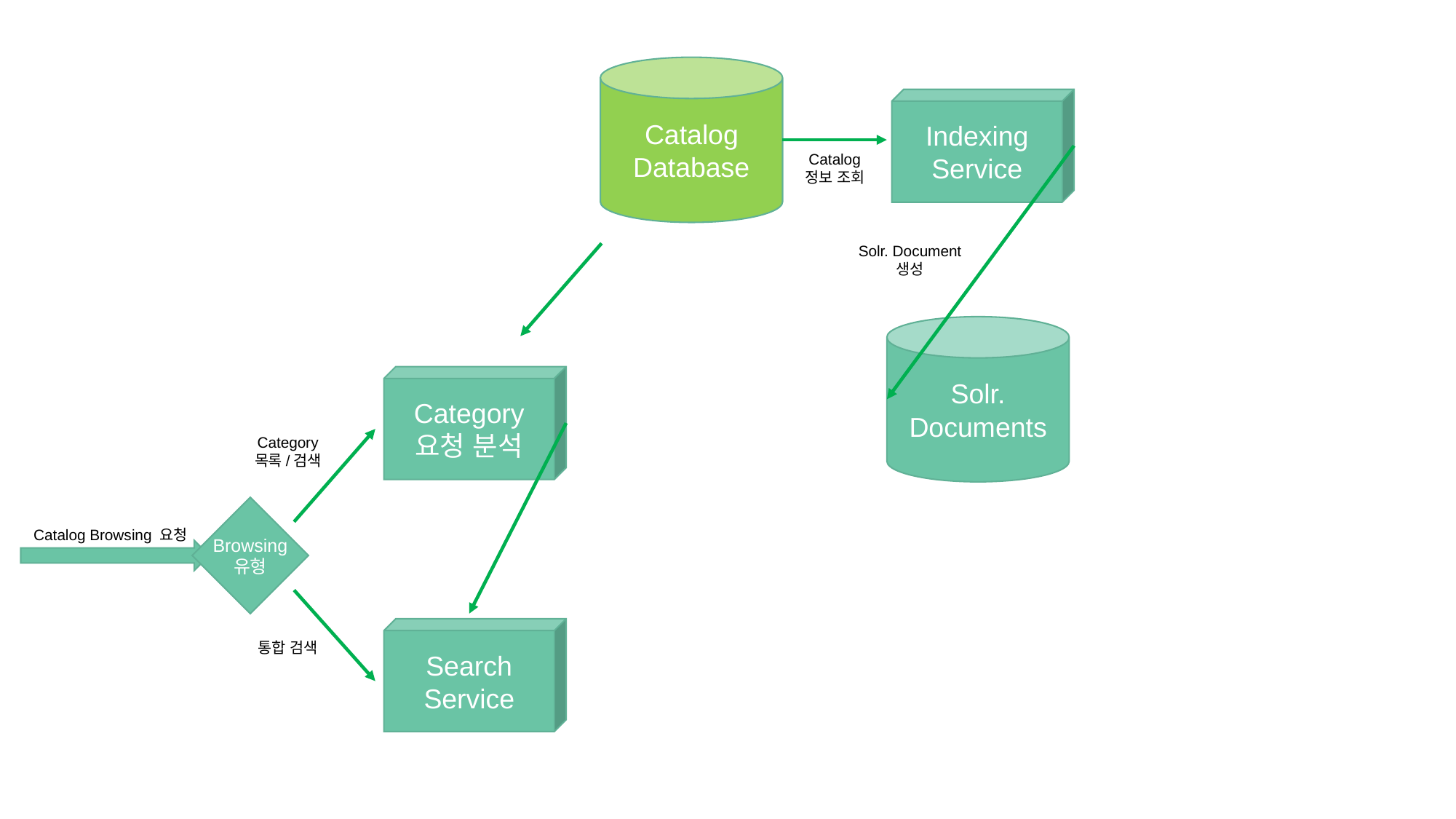

Catalog
Database
Indexing
Service
Catalog
정보 조회
Solr. Document
생성
Solr.
Documents
Category
요청 분석
Category
목록/검색
Browsing
유형
Catalog Browsing 요청

Search
Service
통합 검색